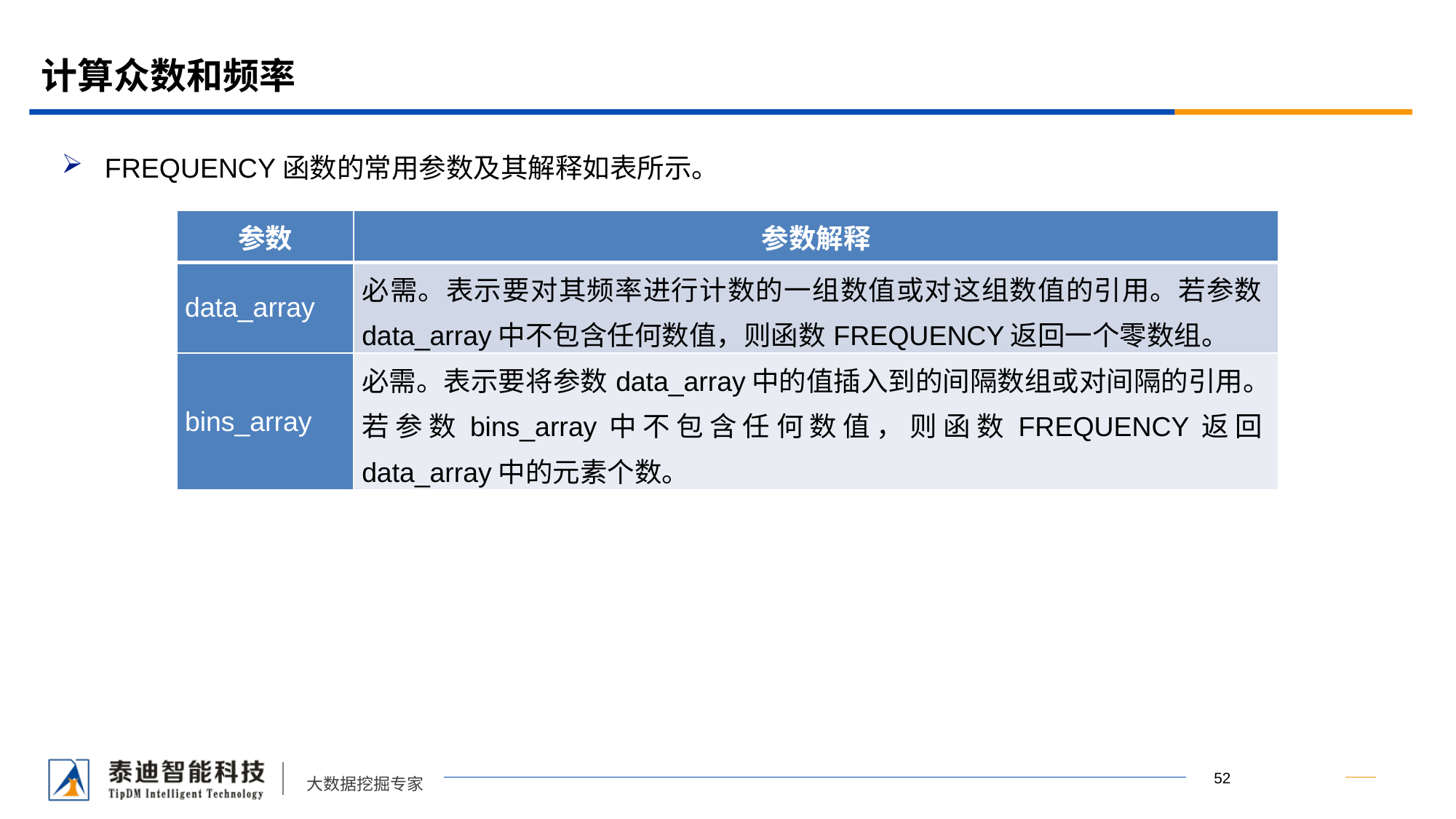

# 计算众数和频率
FREQUENCY函数的常用参数及其解释如表所示。
| 参数 | 参数解释 |
| --- | --- |
| data\_array | 必需。表示要对其频率进行计数的一组数值或对这组数值的引用。若参数data\_array中不包含任何数值，则函数FREQUENCY返回一个零数组。 |
| bins\_array | 必需。表示要将参数data\_array中的值插入到的间隔数组或对间隔的引用。若参数bins\_array中不包含任何数值，则函数FREQUENCY返回data\_array中的元素个数。 |